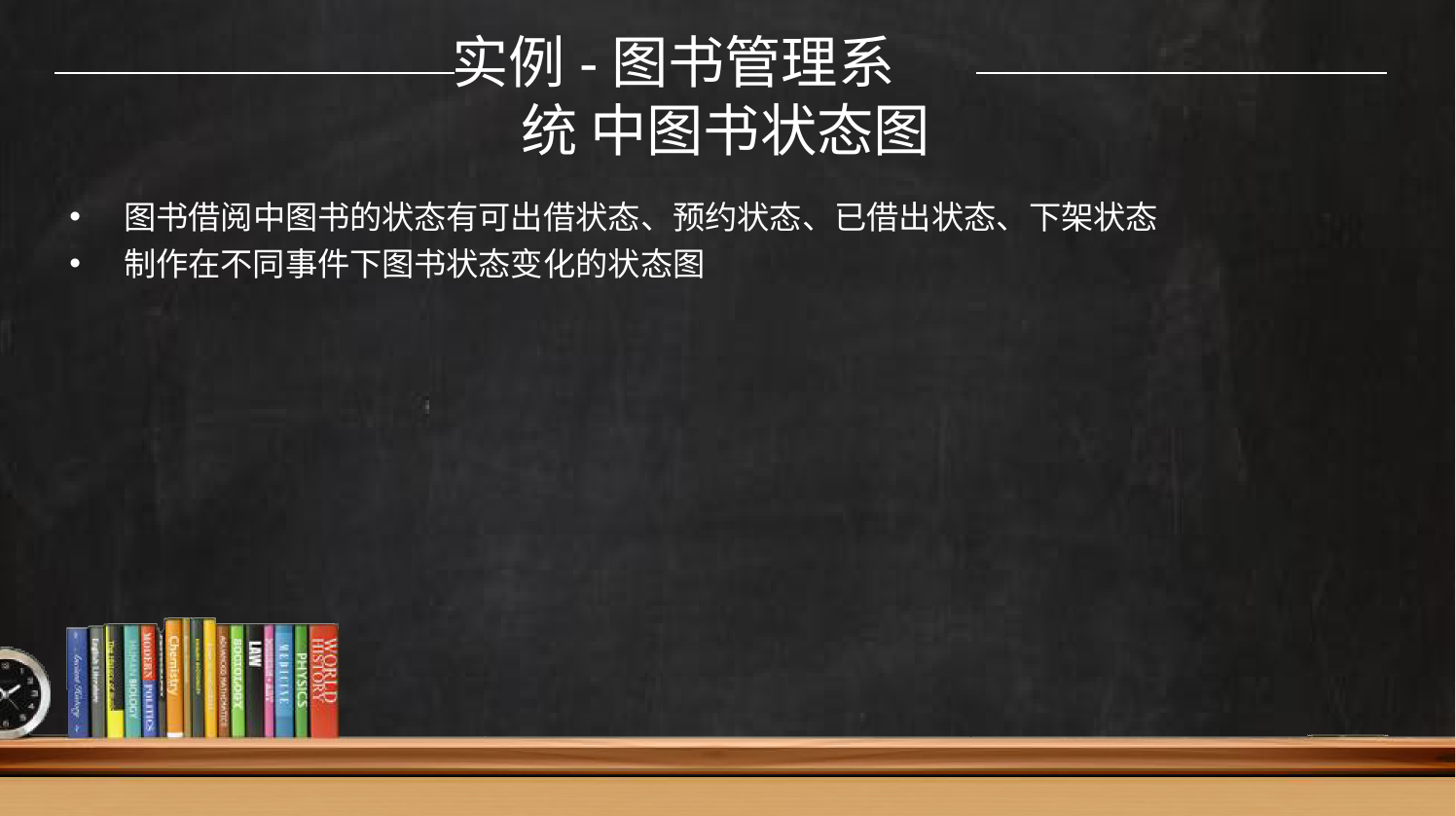

# 实例-图书管理系统 中图书状态图

图书借阅中图书的状态有可出借状态、预约状态、已借出状态、下架状态
制作在不同事件下图书状态变化的状态图